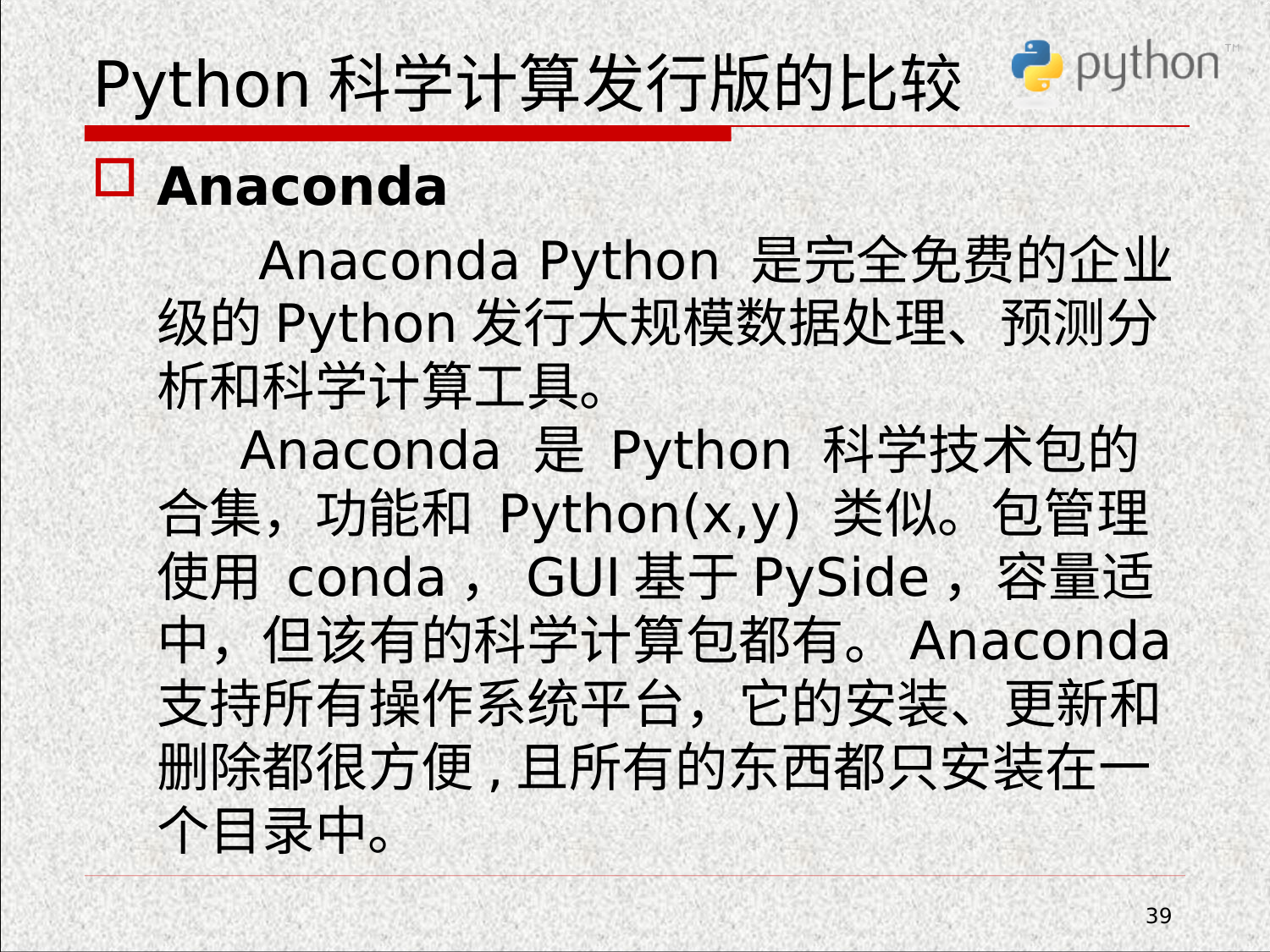

# Python科学计算发行版的比较
Anaconda
          Anaconda Python 是完全免费的企业级的Python发行大规模数据处理、预测分析和科学计算工具。 
      Anaconda 是 Python 科学技术包的合集，功能和 Python(x,y) 类似。包管理使用 conda，GUI基于PySide，容量适中，但该有的科学计算包都有。Anaconda 支持所有操作系统平台，它的安装、更新和删除都很方便,且所有的东西都只安装在一个目录中。
39